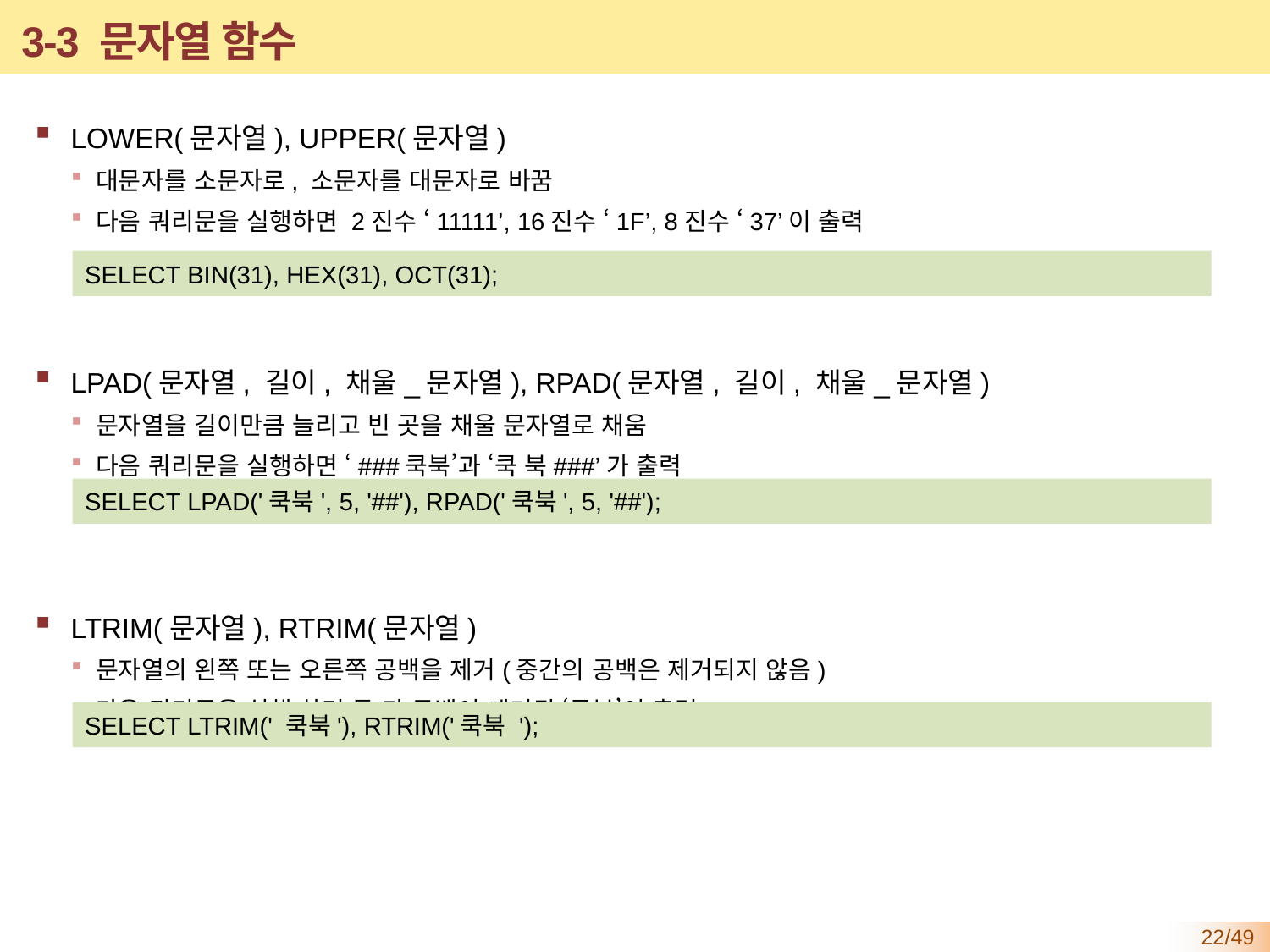

# 3-3 문자열 함수
LOWER(문자열), UPPER(문자열)
대문자를 소문자로, 소문자를 대문자로 바꿈
다음 쿼리문을 실행하면 2진수 ‘11111’, 16진수 ‘1F’, 8진수 ‘37’이 출력

LPAD(문자열, 길이, 채울_문자열), RPAD(문자열, 길이, 채울_문자열)
문자열을 길이만큼 늘리고 빈 곳을 채울 문자열로 채움
다음 쿼리문을 실행하면 ‘###쿡북’과 ‘쿡 북###’가 출력

LTRIM(문자열), RTRIM(문자열)
문자열의 왼쪽 또는 오른쪽 공백을 제거(중간의 공백은 제거되지 않음)
다음 쿼리문을 실행 하면 둘 다 공백이 제거된 ‘쿡북’이 출력
SELECT BIN(31), HEX(31), OCT(31);
SELECT LPAD('쿡북', 5, '##'), RPAD('쿡북', 5, '##');
SELECT LTRIM(' 쿡북'), RTRIM('쿡북 ');